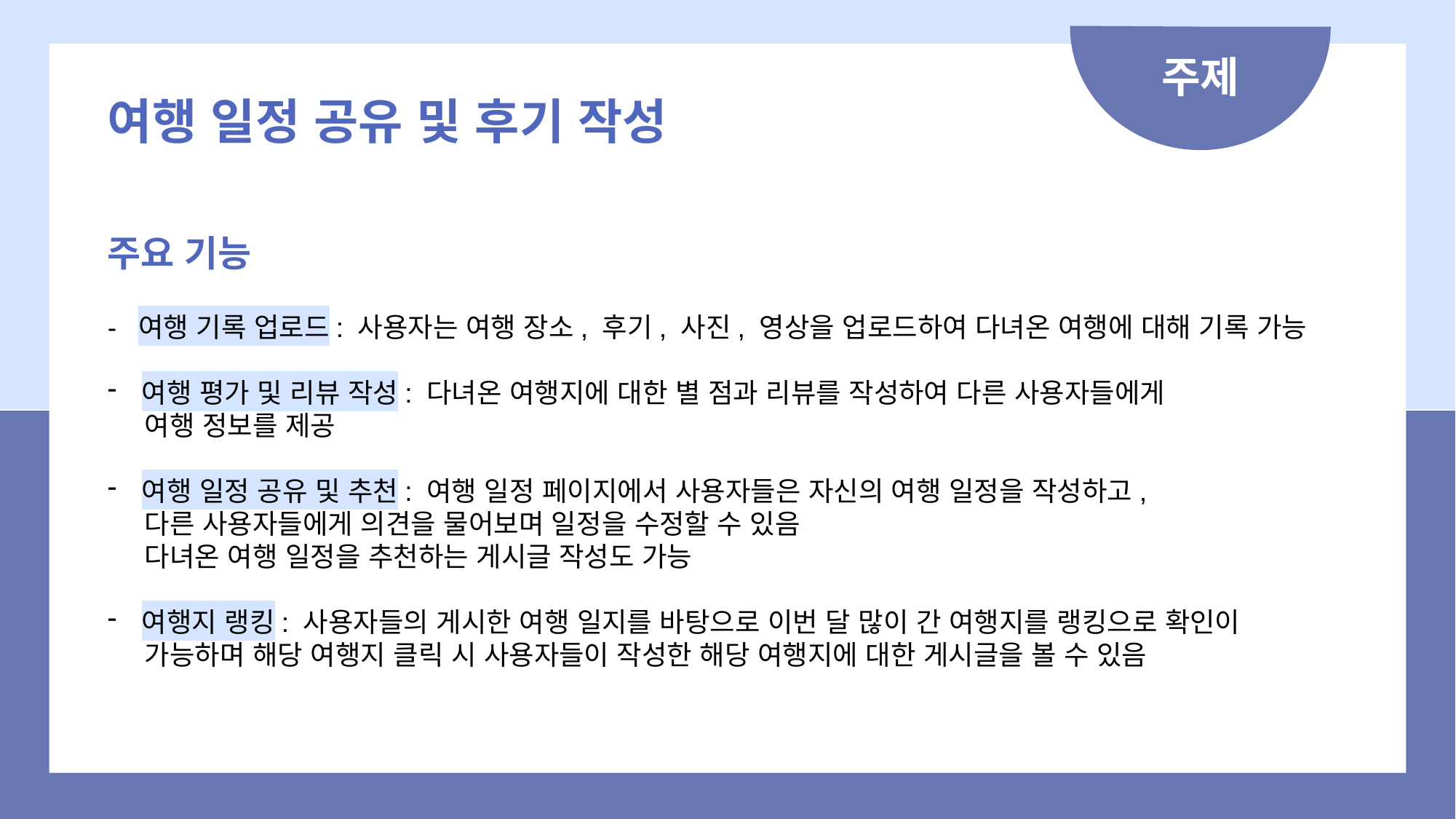

주제
여행 일정 공유 및 후기 작성
주요 기능

-  여행 기록 업로드: 사용자는 여행 장소, 후기, 사진, 영상을 업로드하여 다녀온 여행에 대해 기록 가능

여행 평가 및 리뷰 작성: 다녀온 여행지에 대한 별 점과 리뷰를 작성하여 다른 사용자들에게
    여행 정보를 제공

여행 일정 공유 및 추천: 여행 일정 페이지에서 사용자들은 자신의 여행 일정을 작성하고,
    다른 사용자들에게 의견을 물어보며 일정을 수정할 수 있음
    다녀온 여행 일정을 추천하는 게시글 작성도 가능

여행지 랭킹: 사용자들의 게시한 여행 일지를 바탕으로 이번 달 많이 간 여행지를 랭킹으로 확인이
    가능하며 해당 여행지 클릭 시 사용자들이 작성한 해당 여행지에 대한 게시글을 볼 수 있음